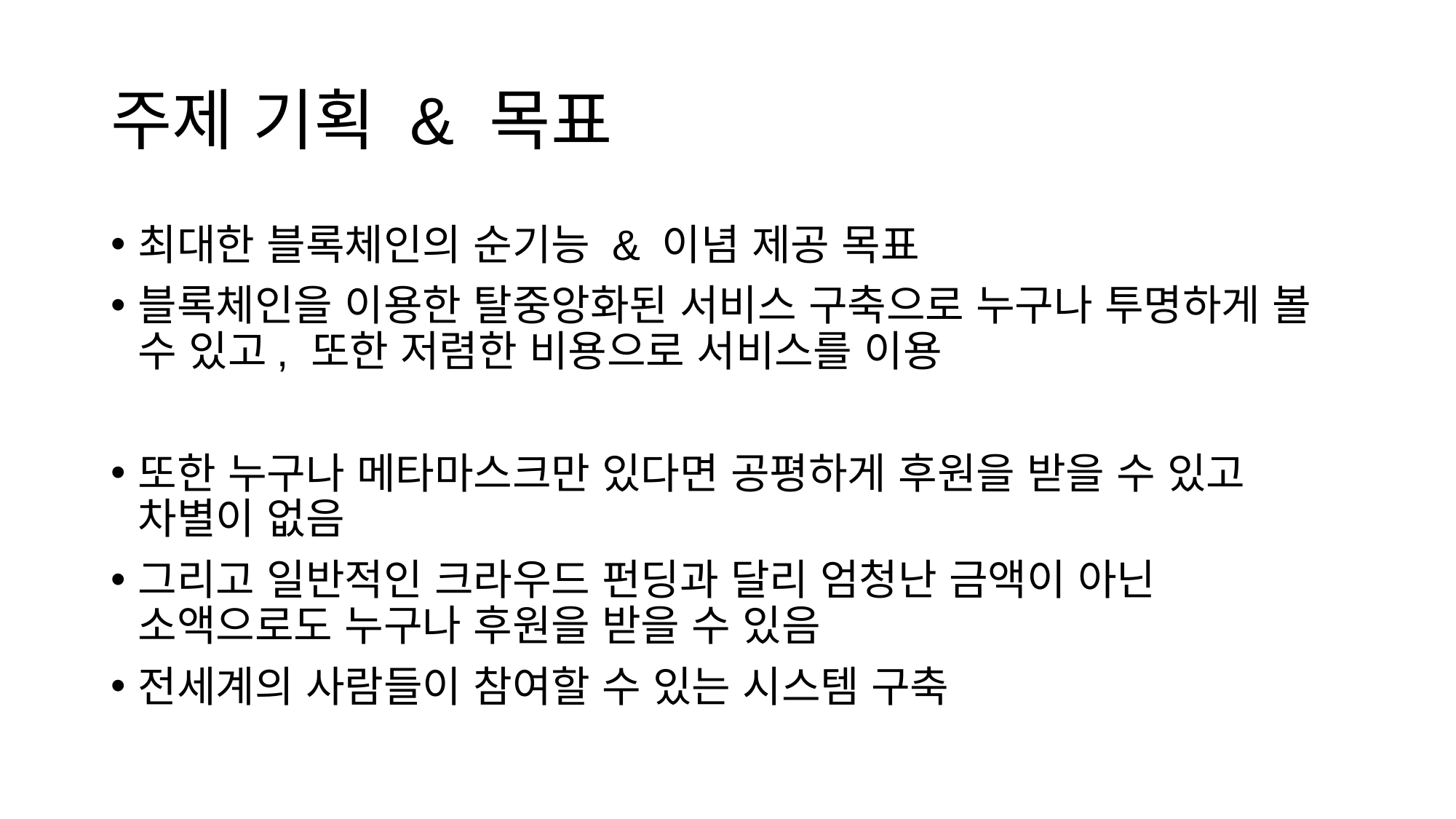

# 주제 기획 & 목표
최대한 블록체인의 순기능 & 이념 제공 목표
블록체인을 이용한 탈중앙화된 서비스 구축으로 누구나 투명하게 볼 수 있고, 또한 저렴한 비용으로 서비스를 이용

또한 누구나 메타마스크만 있다면 공평하게 후원을 받을 수 있고 차별이 없음
그리고 일반적인 크라우드 펀딩과 달리 엄청난 금액이 아닌 소액으로도 누구나 후원을 받을 수 있음
전세계의 사람들이 참여할 수 있는 시스템 구축